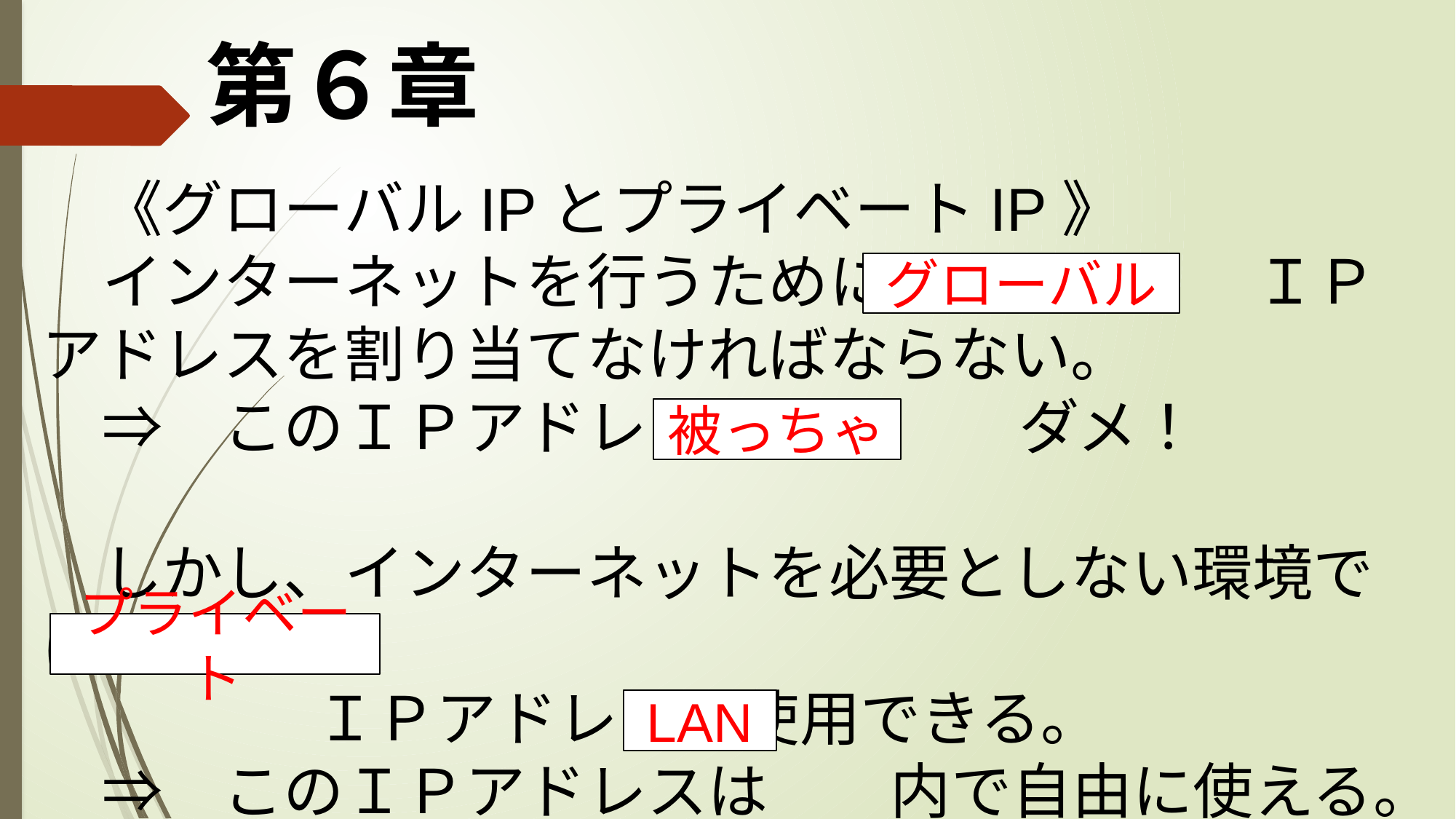

第６章
　《グローバルIPとプライベートIP》
　インターネットを行うためには、                  ＩＰアドレスを割り当てなければならない。
　⇒　このＩＰアドレスは、              ダメ！

　しかし、インターネットを必要としない環境では、
                   ＩＰアドレスを使用できる。
　⇒　このＩＰアドレスは         内で自由に使える。
グローバル
被っちゃ
プライベート
LAN